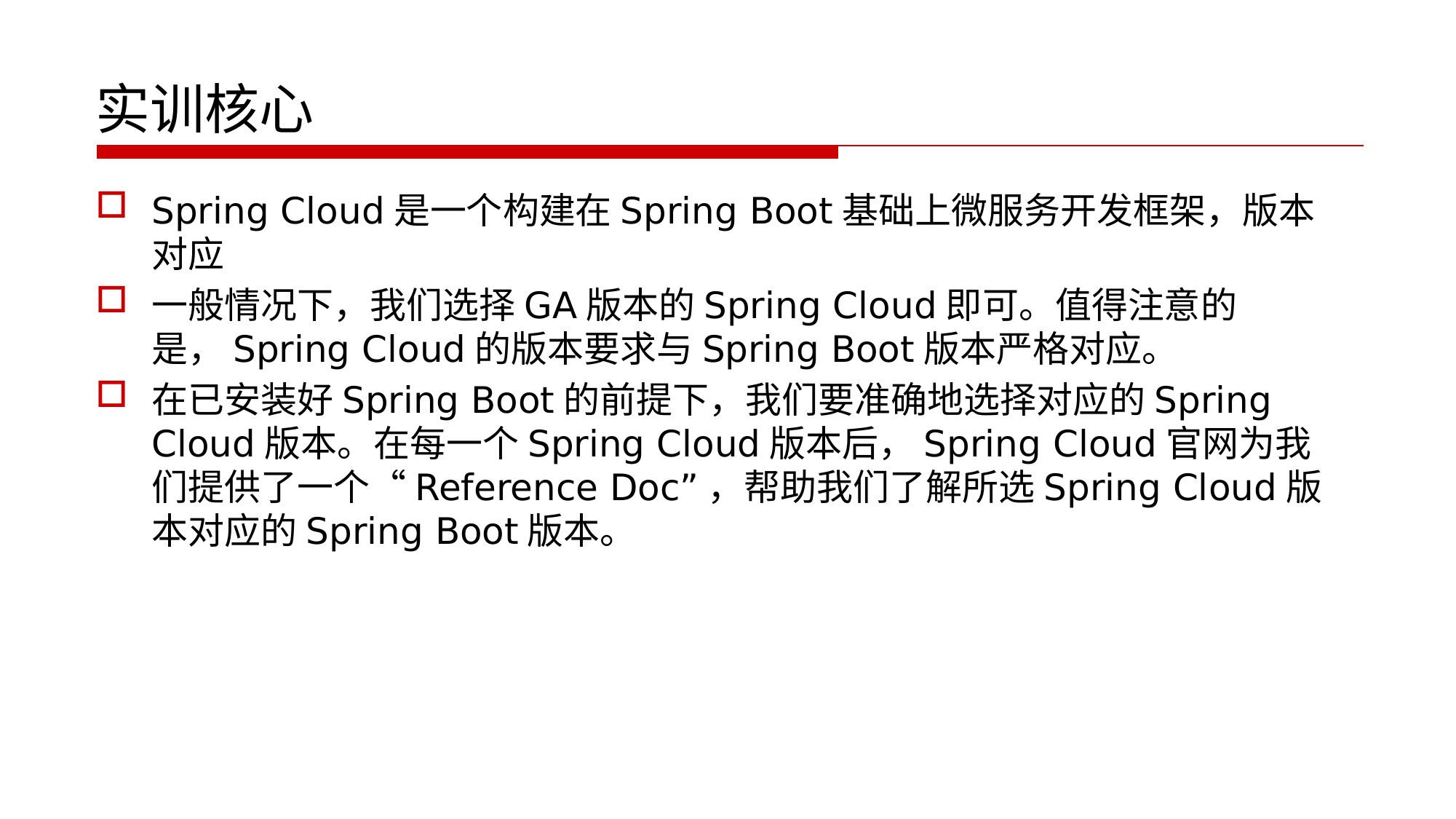

# 实训核心
Spring Cloud是一个构建在Spring Boot基础上微服务开发框架，版本对应
一般情况下，我们选择GA版本的Spring Cloud即可。值得注意的是，Spring Cloud的版本要求与Spring Boot版本严格对应。
在已安装好Spring Boot的前提下，我们要准确地选择对应的Spring Cloud版本。在每一个Spring Cloud版本后，Spring Cloud官网为我们提供了一个“Reference Doc”，帮助我们了解所选Spring Cloud版本对应的Spring Boot版本。